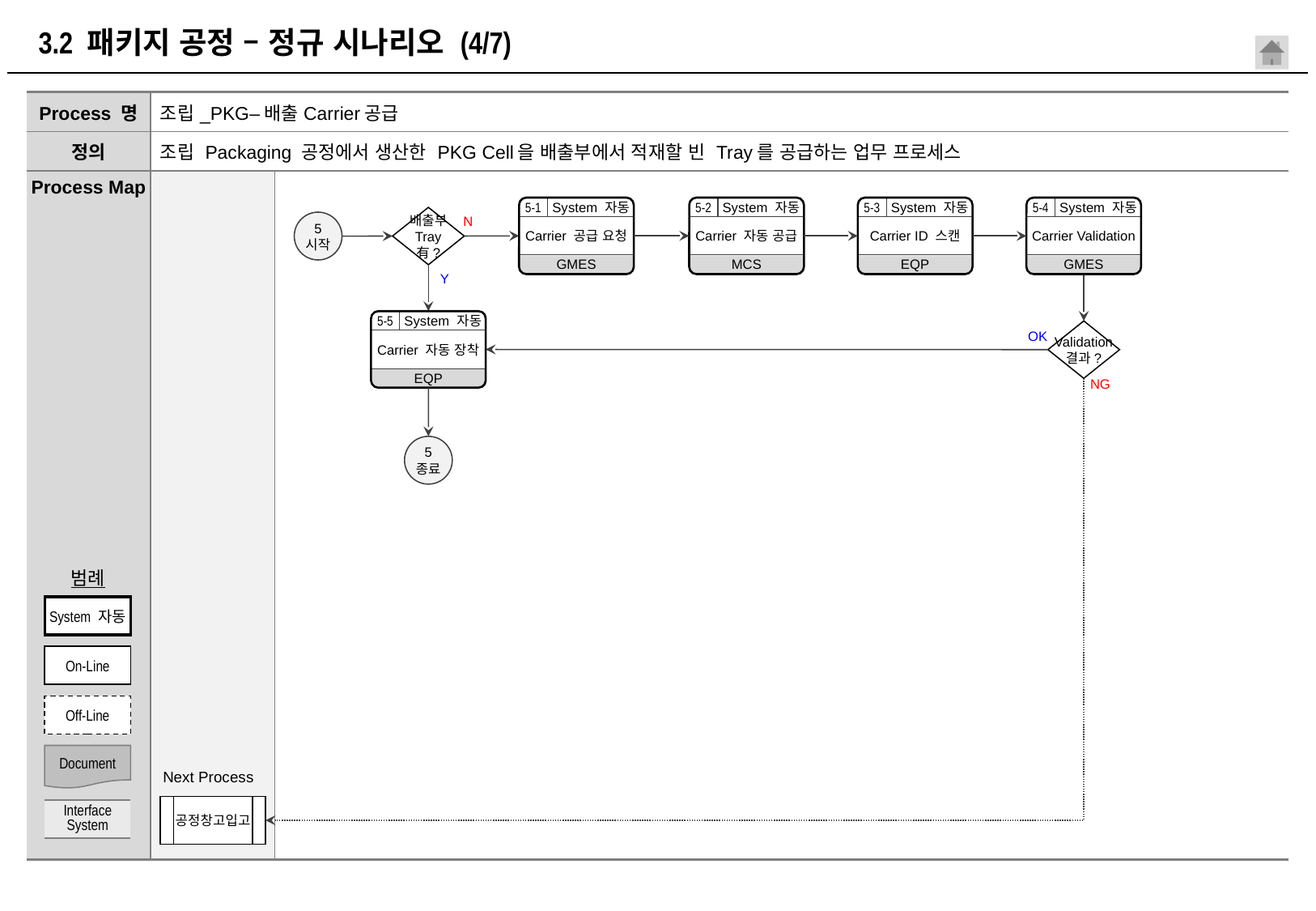

# 3.2 패키지 공정 – 정규 시나리오 (4/7)

| Process 명 | 조립\_PKG–배출Carrier공급 |  |
| --- | --- | --- |
| 정의 | 조립 Packaging 공정에서 생산한 PKG Cell을 배출부에서 적재할 빈 Tray를 공급하는 업무 프로세스 |  |
| Process Map |  |  |

5-1
System 자동
Carrier 공급 요청

GMES

5-2
System 자동
Carrier 자동 공급

MCS

5-3
System 자동
Carrier ID 스캔

EQP

5-4
System 자동
Carrier Validation

GMES
N
배출부
Tray
有?
5
시작
Y

5-5
System 자동
Carrier 자동 장착

EQP
Validation
결과?
OK
NG
5
종료
범례
System 자동
On-Line
Off-Line
Document
Next Process
공정창고입고
| Interface System |
| --- |